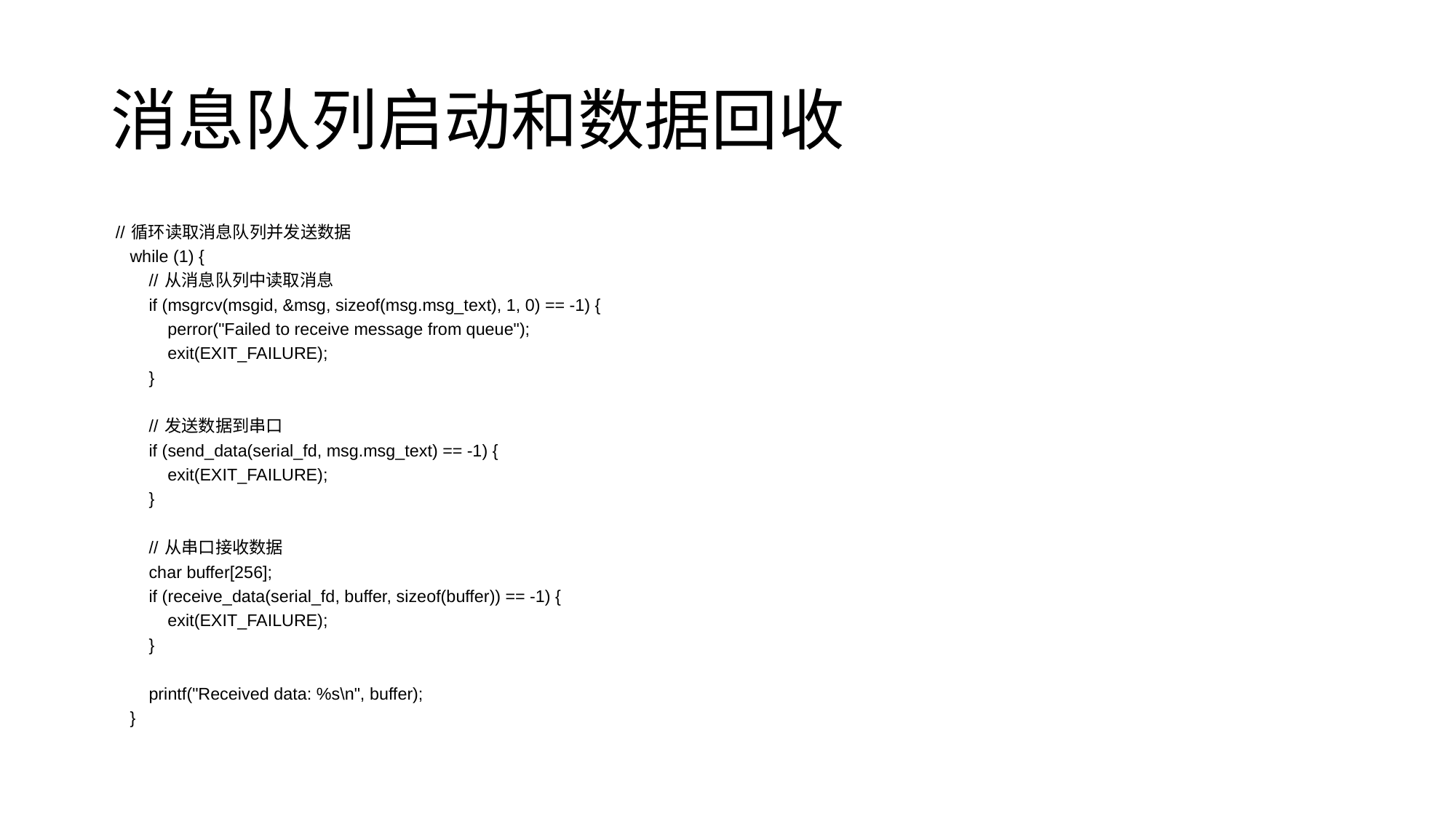

# 消息队列启动和数据回收
 // 循环读取消息队列并发送数据
    while (1) {
        // 从消息队列中读取消息
        if (msgrcv(msgid, &msg, sizeof(msg.msg_text), 1, 0) == -1) {
            perror("Failed to receive message from queue");
            exit(EXIT_FAILURE);
        }

        // 发送数据到串口
        if (send_data(serial_fd, msg.msg_text) == -1) {
            exit(EXIT_FAILURE);
        }

        // 从串口接收数据
        char buffer[256];
        if (receive_data(serial_fd, buffer, sizeof(buffer)) == -1) {
            exit(EXIT_FAILURE);
        }

        printf("Received data: %s\n", buffer);
    }